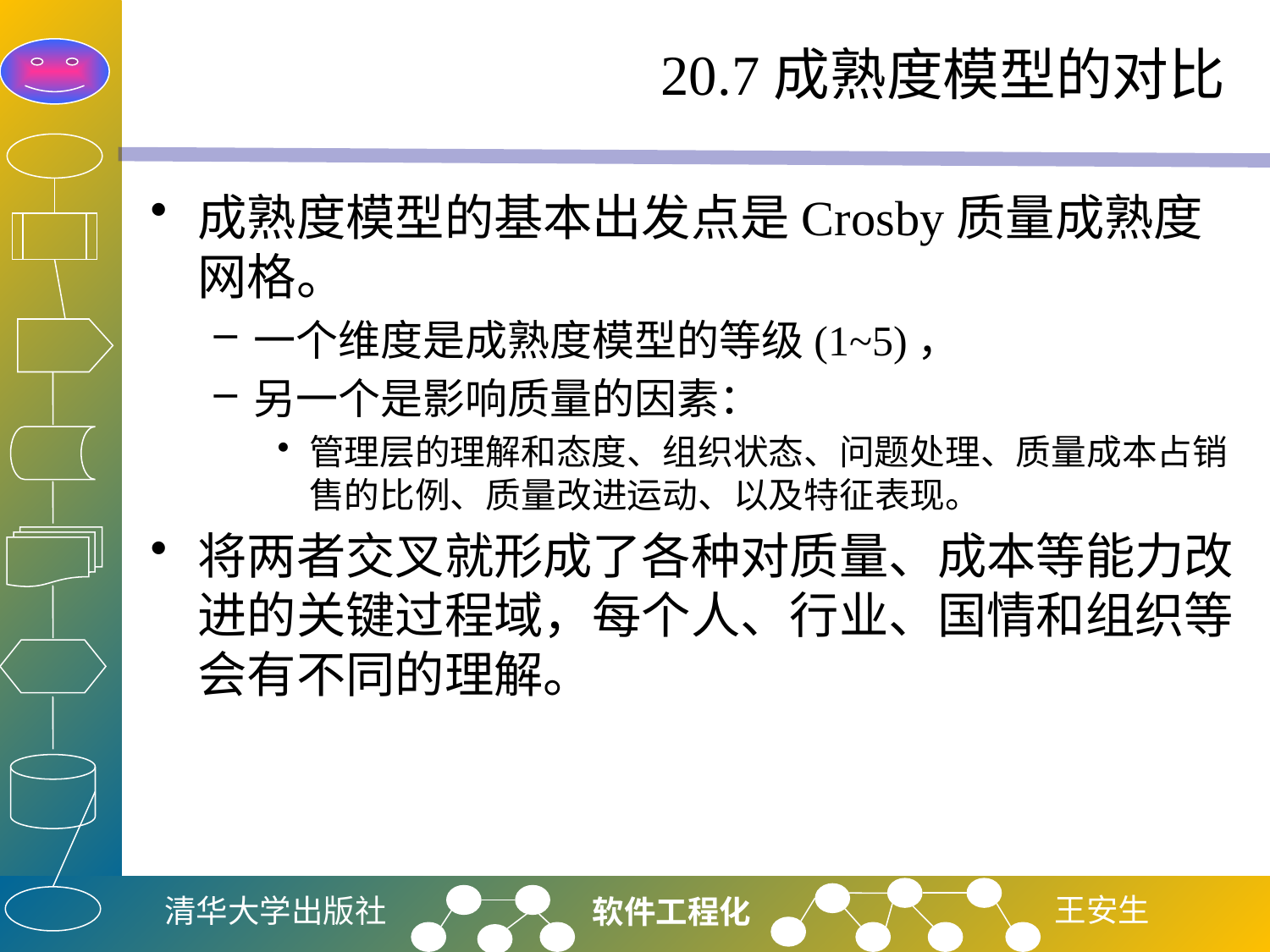

# 20.7成熟度模型的对比
成熟度模型的基本出发点是Crosby质量成熟度网格。
一个维度是成熟度模型的等级(1~5)，
另一个是影响质量的因素：
管理层的理解和态度、组织状态、问题处理、质量成本占销售的比例、质量改进运动、以及特征表现。
将两者交叉就形成了各种对质量、成本等能力改进的关键过程域，每个人、行业、国情和组织等会有不同的理解。